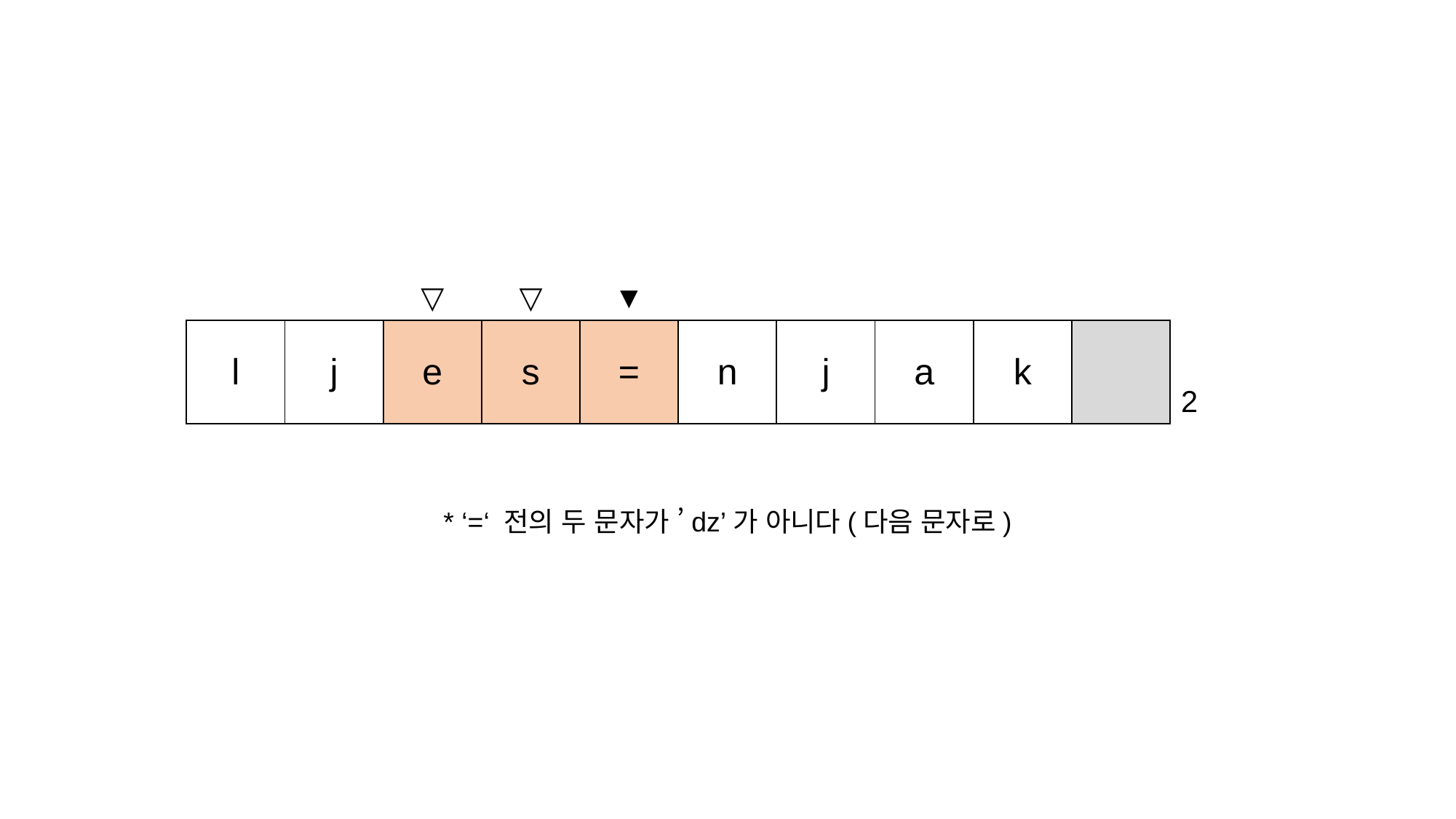

#
|  |  | ▽ | ▽ | ▼ |  |  |  |  |  |  |
| --- | --- | --- | --- | --- | --- | --- | --- | --- | --- | --- |
| l | j | e | s | = | n | j | a | k |  | 2 |
* ‘=‘ 전의 두 문자가 ’dz’가 아니다(다음 문자로)